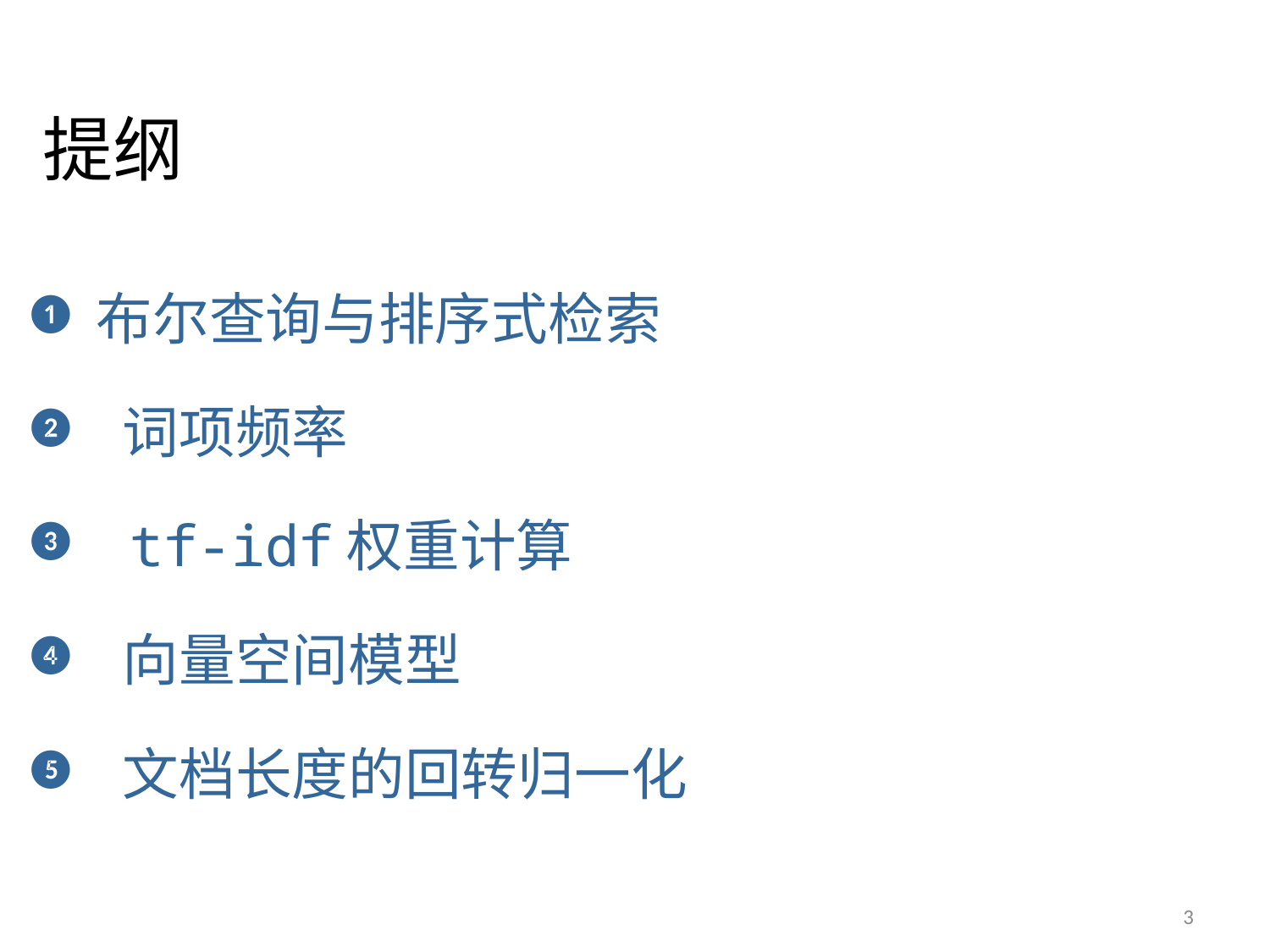

# 提纲
布尔查询与排序式检索
 词项频率
 tf-idf权重计算
 向量空间模型
 文档长度的回转归一化

3